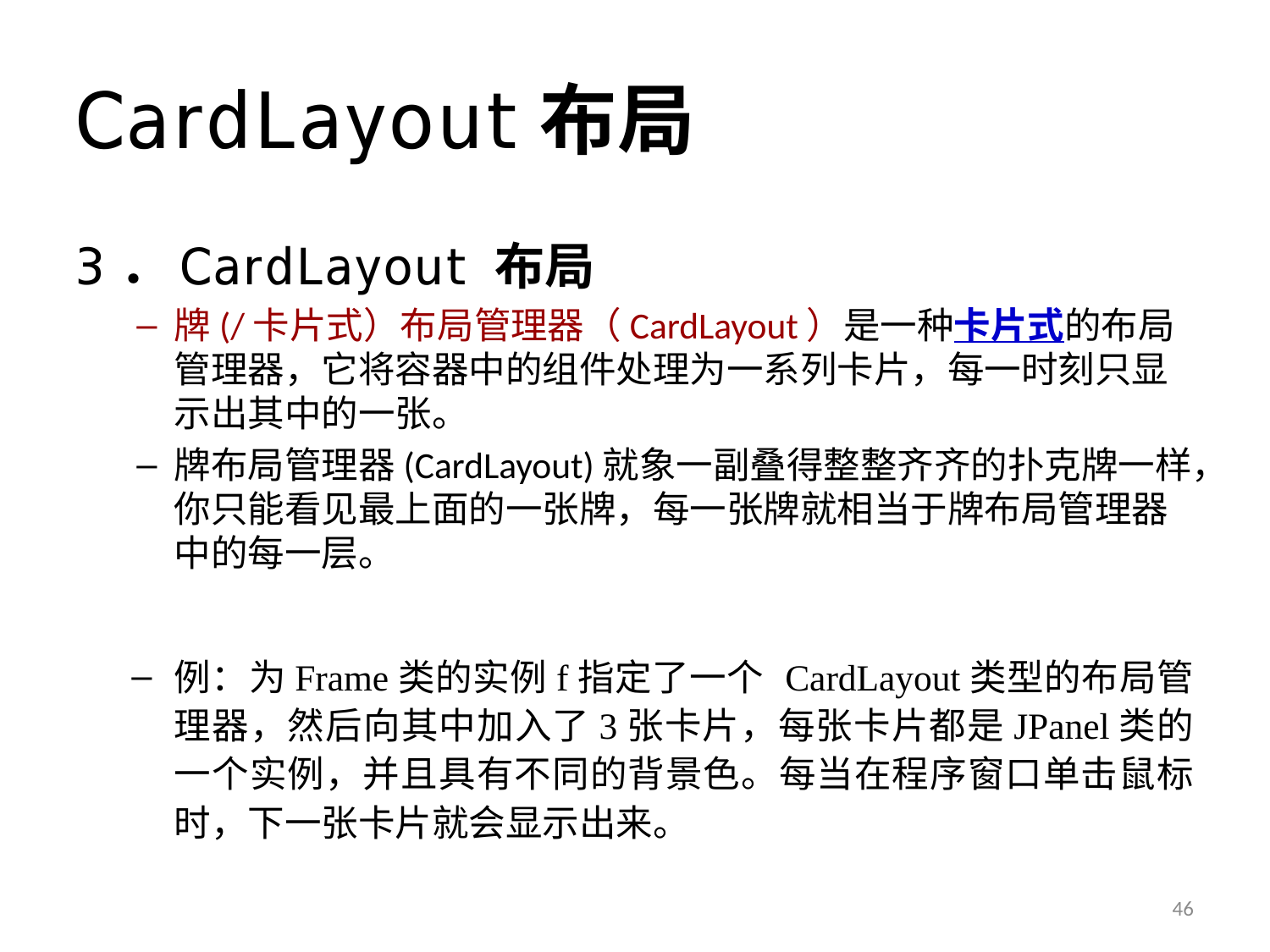

# CardLayout布局
3．CardLayout 布局
牌(/卡片式）布局管理器（CardLayout）是一种卡片式的布局管理器，它将容器中的组件处理为一系列卡片，每一时刻只显示出其中的一张。
牌布局管理器(CardLayout)就象一副叠得整整齐齐的扑克牌一样，你只能看见最上面的一张牌，每一张牌就相当于牌布局管理器中的每一层。

例：为Frame类的实例f指定了一个 CardLayout类型的布局管理器，然后向其中加入了3张卡片，每张卡片都是JPanel类的一个实例，并且具有不同的背景色。每当在程序窗口单击鼠标时，下一张卡片就会显示出来。

46